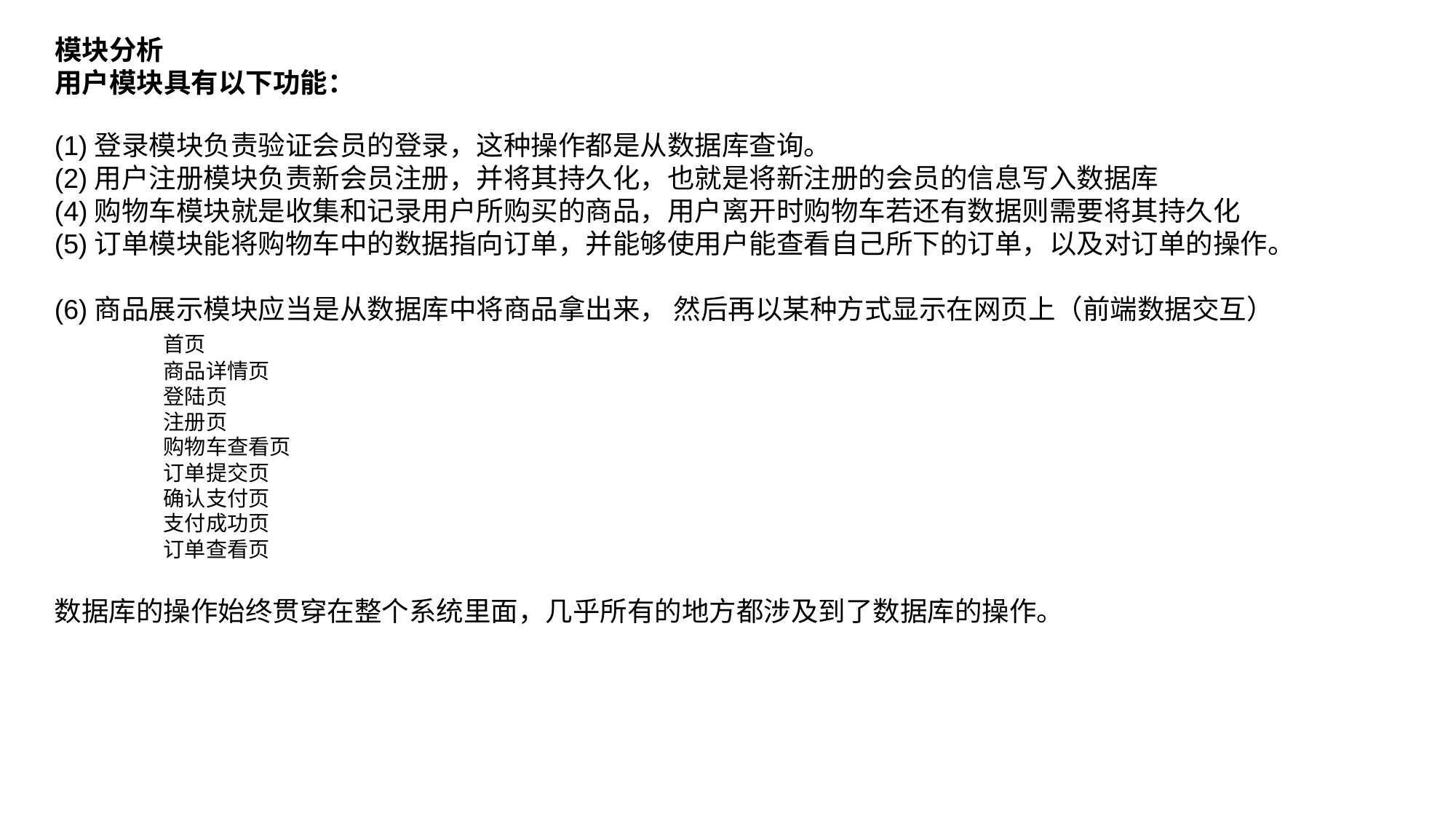

模块分析
用户模块具有以下功能：
(1)登录模块负责验证会员的登录，这种操作都是从数据库查询。
(2)用户注册模块负责新会员注册，并将其持久化，也就是将新注册的会员的信息写入数据库
(4)购物车模块就是收集和记录用户所购买的商品，用户离开时购物车若还有数据则需要将其持久化
(5)订单模块能将购物车中的数据指向订单，并能够使用户能查看自己所下的订单，以及对订单的操作。

(6)商品展示模块应当是从数据库中将商品拿出来， 然后再以某种方式显示在网页上（前端数据交互）
	首页
	商品详情页
	登陆页
	注册页
	购物车查看页
	订单提交页
	确认支付页
	支付成功页
	订单查看页

数据库的操作始终贯穿在整个系统里面，几乎所有的地方都涉及到了数据库的操作。